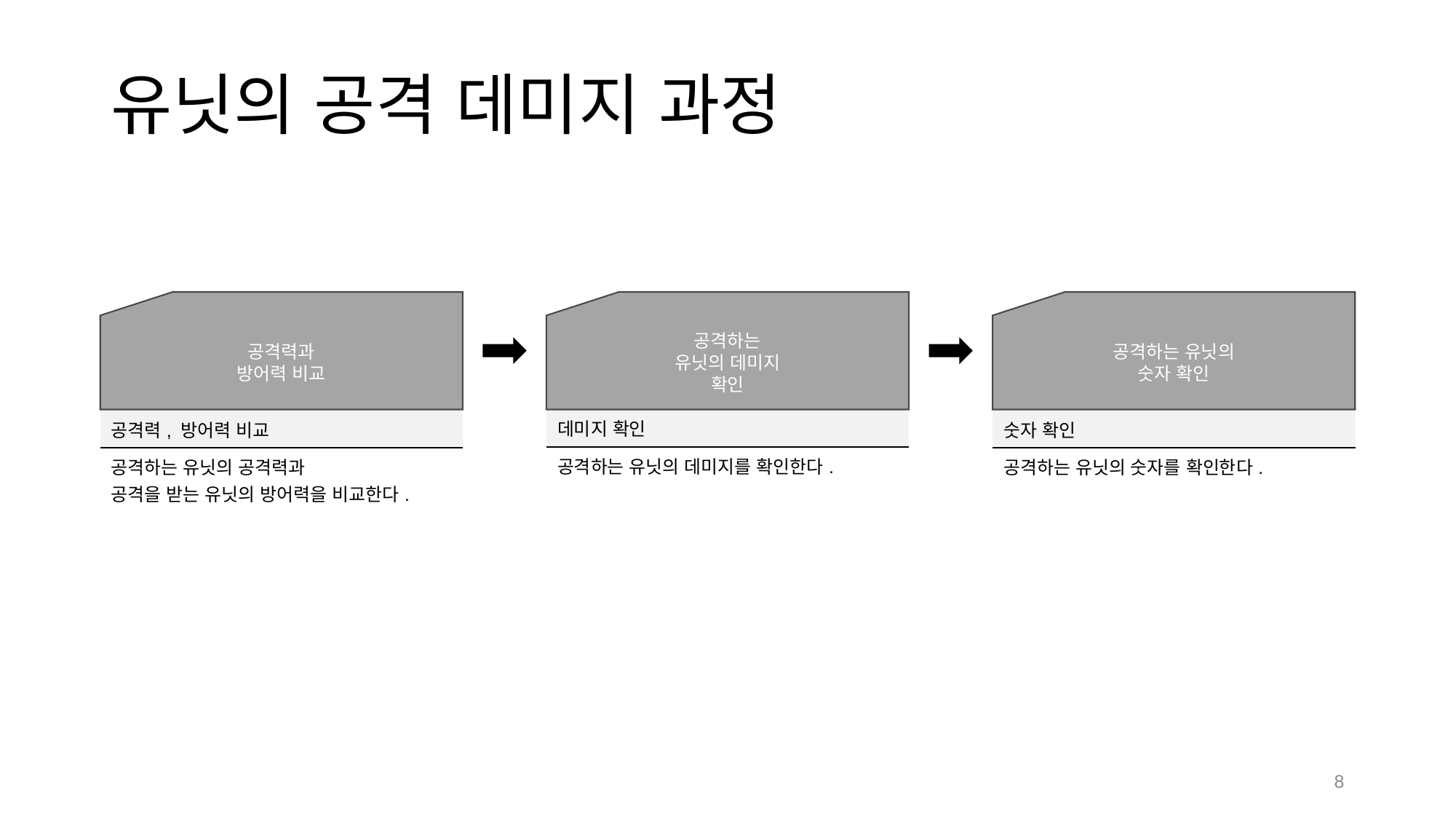

# 유닛의 공격 데미지 과정
공격력과
방어력 비교
공격하는
유닛의 데미지
확인
공격하는 유닛의
숫자 확인

| 데미지 확인 |
| --- |
| 공격하는 유닛의 데미지를 확인한다. |
| 공격력, 방어력 비교 |
| --- |
| 공격하는 유닛의 공격력과 공격을 받는 유닛의 방어력을 비교한다. |
| 숫자 확인 |
| --- |
| 공격하는 유닛의 숫자를 확인한다. |
8